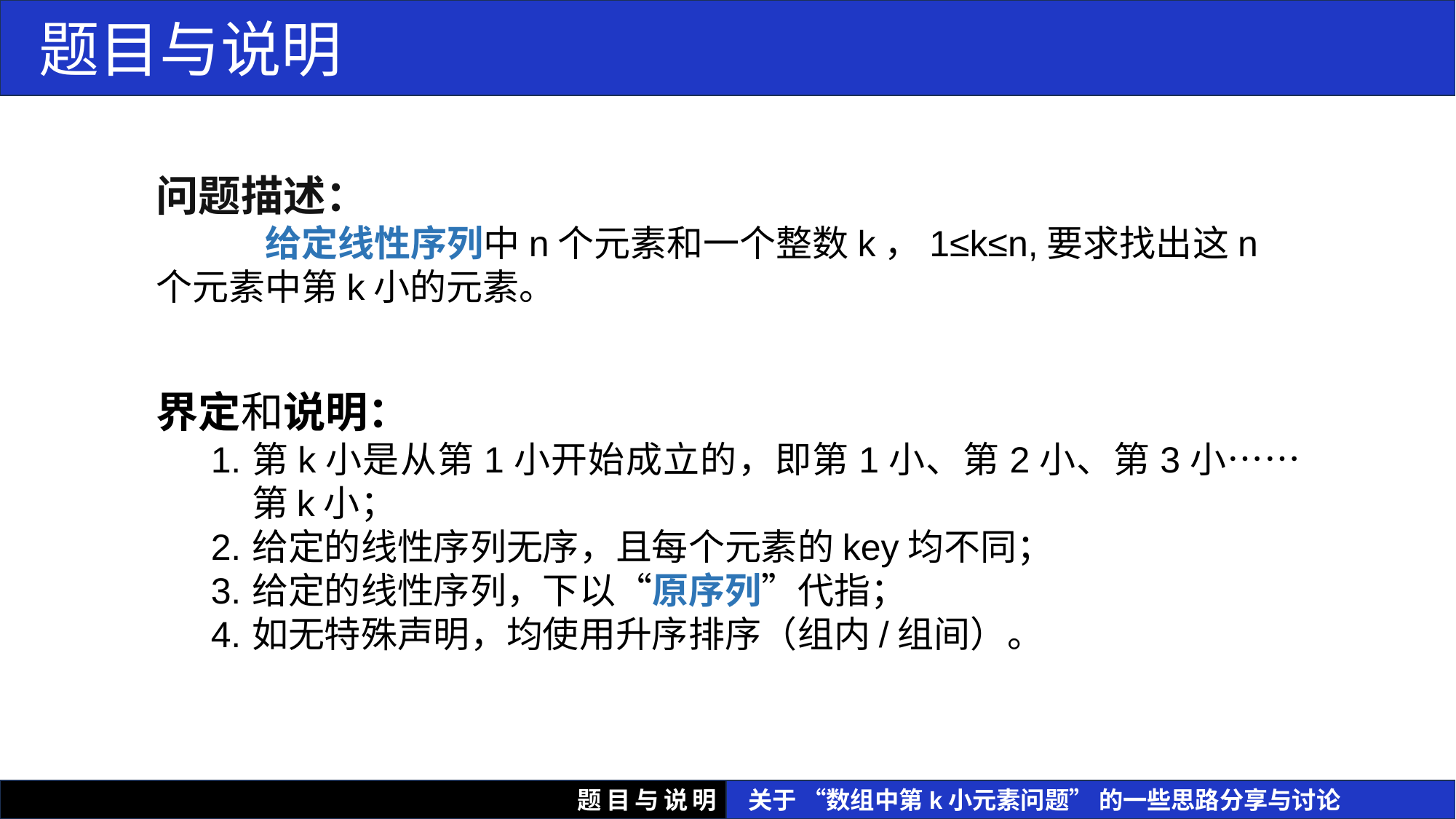

题目与说明
问题描述：
	给定线性序列中n个元素和一个整数k，1≤k≤n,要求找出这n个元素中第k小的元素。

界定和说明：
第k小是从第1小开始成立的，即第1小、第2小、第3小……第k小；
给定的线性序列无序，且每个元素的key均不同；
给定的线性序列，下以“原序列”代指；
如无特殊声明，均使用升序排序（组内/组间）。
题目与说明
 关于 “数组中第k小元素问题” 的一些思路分享与讨论